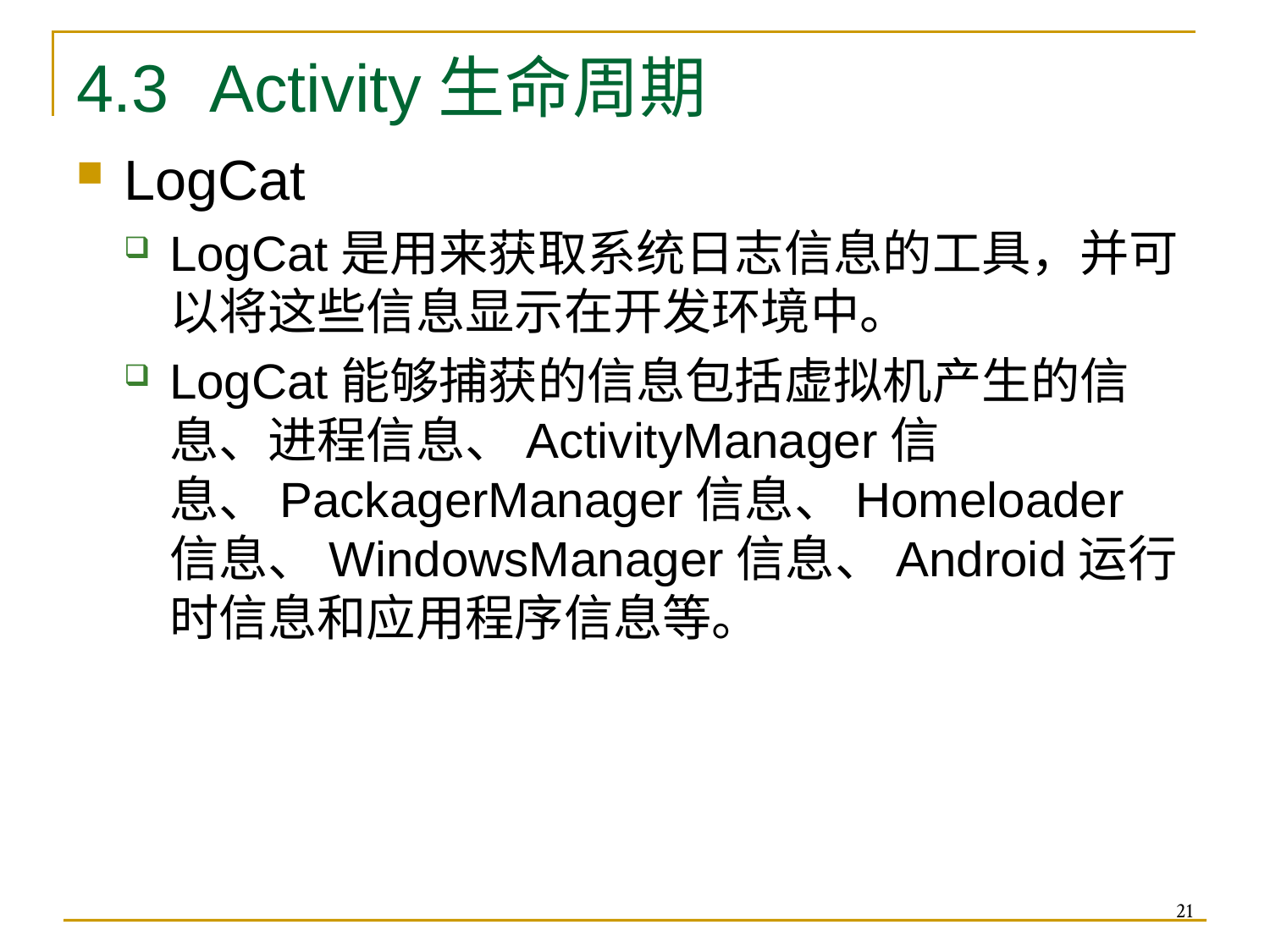

# 4.3 Activity生命周期
LogCat
LogCat是用来获取系统日志信息的工具，并可以将这些信息显示在开发环境中。
LogCat能够捕获的信息包括虚拟机产生的信息、进程信息、ActivityManager信息、PackagerManager信息、Homeloader 信息、WindowsManager信息、Android运行时信息和应用程序信息等。
21